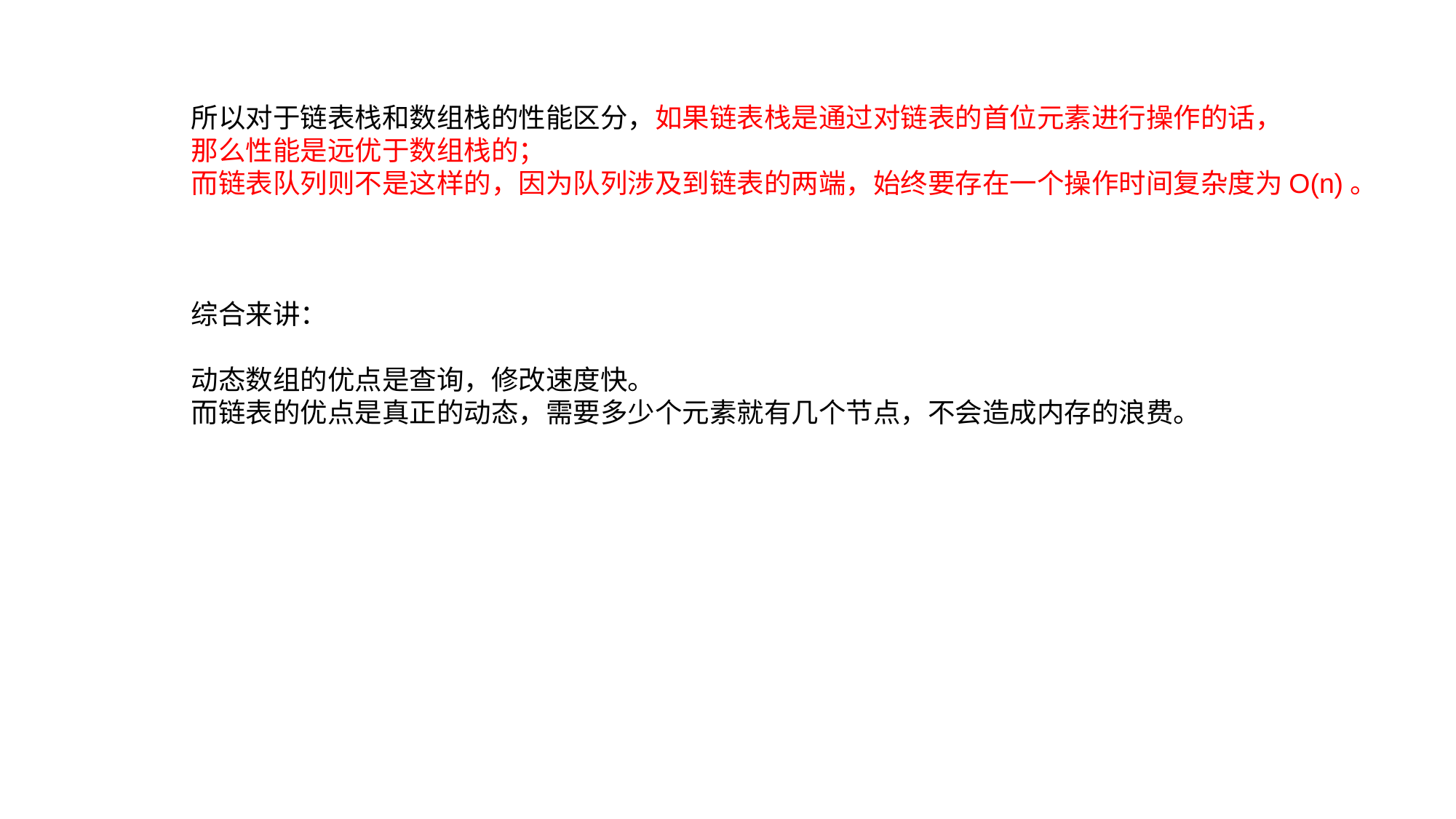

所以对于链表栈和数组栈的性能区分，如果链表栈是通过对链表的首位元素进行操作的话，
那么性能是远优于数组栈的；
而链表队列则不是这样的，因为队列涉及到链表的两端，始终要存在一个操作时间复杂度为O(n)。

综合来讲：

动态数组的优点是查询，修改速度快。
而链表的优点是真正的动态，需要多少个元素就有几个节点，不会造成内存的浪费。